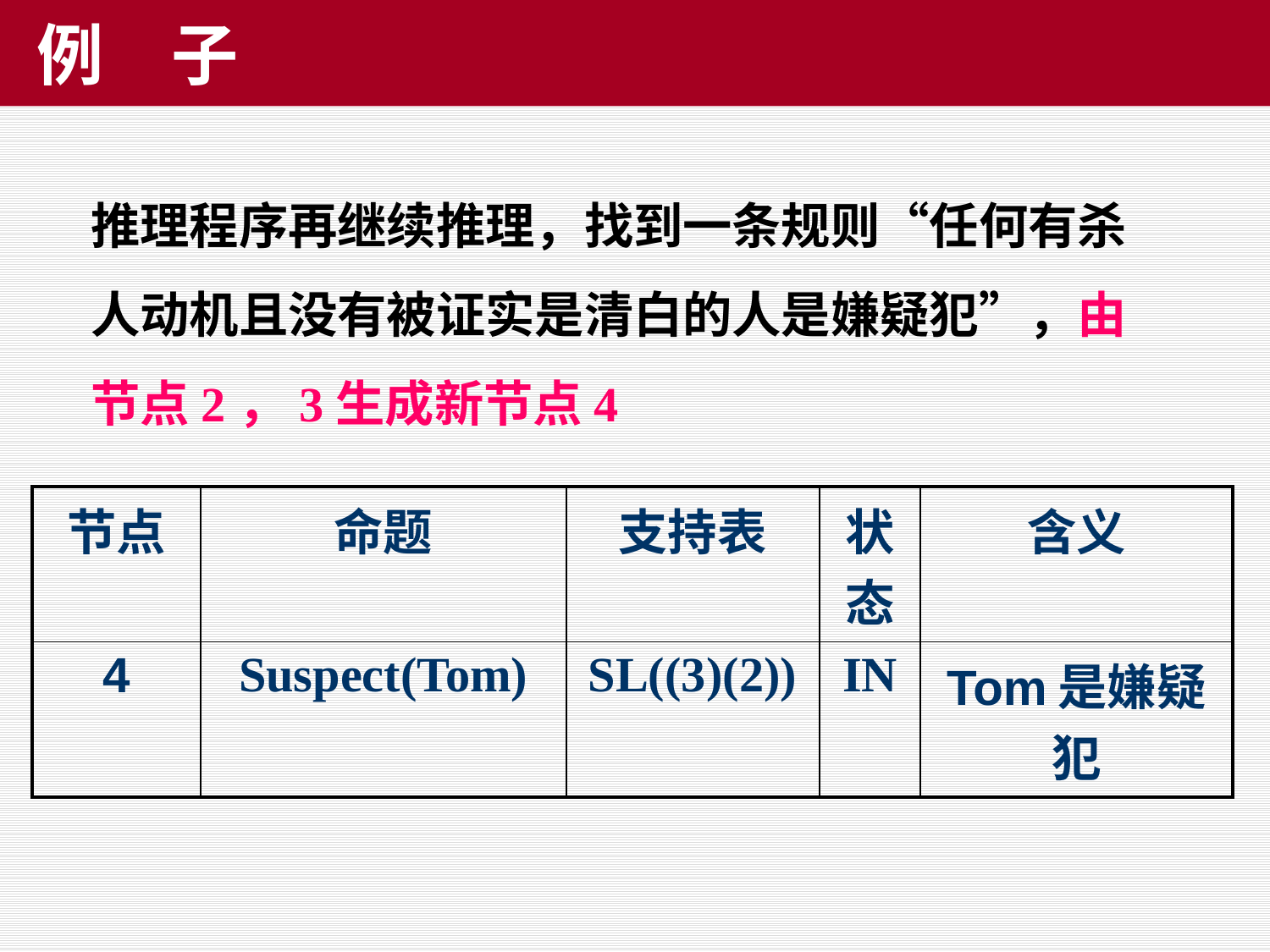

# 例　子
推理程序再继续推理，找到一条规则“任何有杀人动机且没有被证实是清白的人是嫌疑犯”，由节点2，3生成新节点4
| 节点 | 命题 | 支持表 | 状态 | 含义 |
| --- | --- | --- | --- | --- |
| 4 | Suspect(Tom) | SL((3)(2)) | IN | Tom是嫌疑犯 |